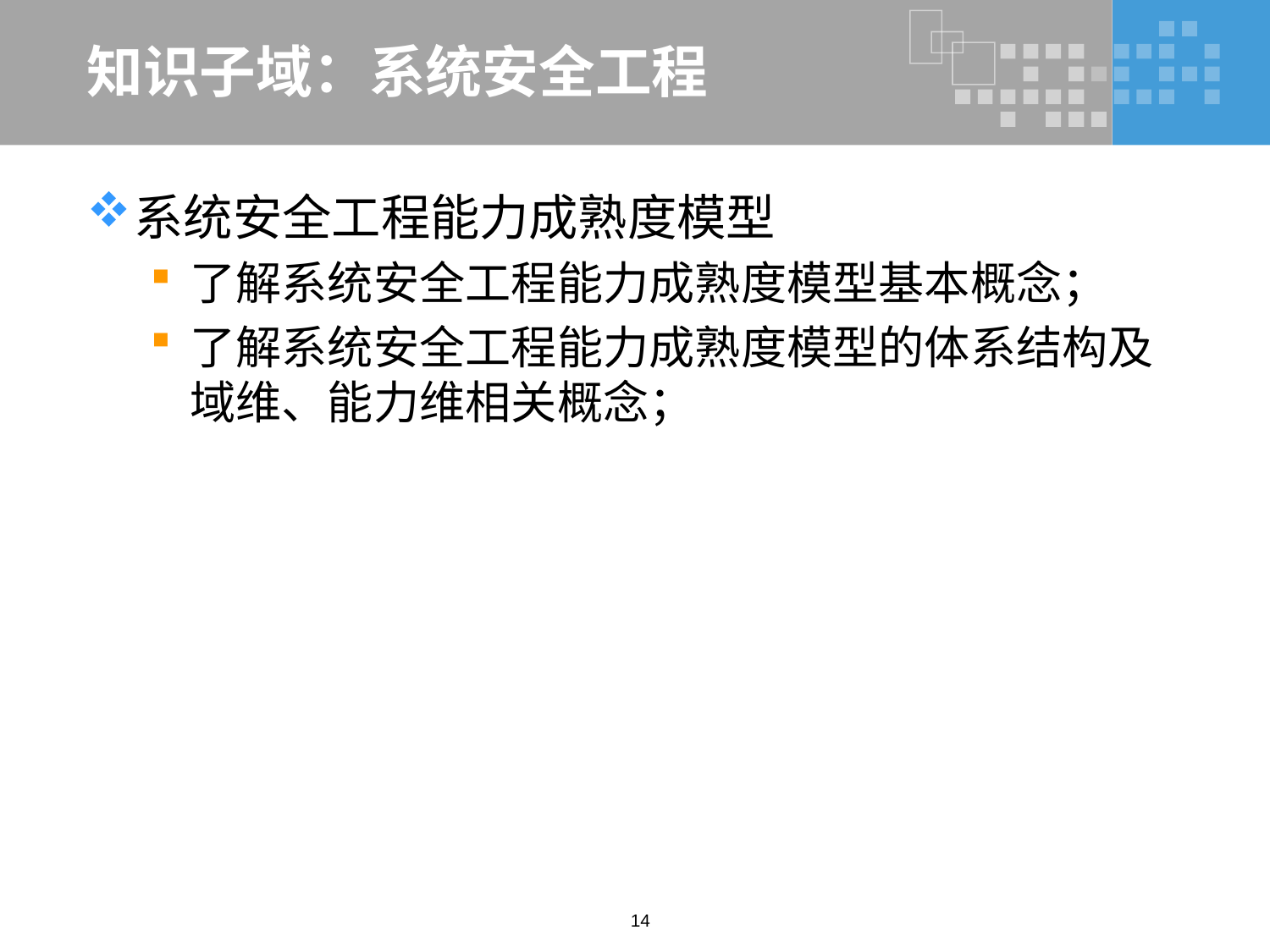

# 知识子域：系统安全工程
系统安全工程能力成熟度模型
了解系统安全工程能力成熟度模型基本概念；
了解系统安全工程能力成熟度模型的体系结构及域维、能力维相关概念；

14